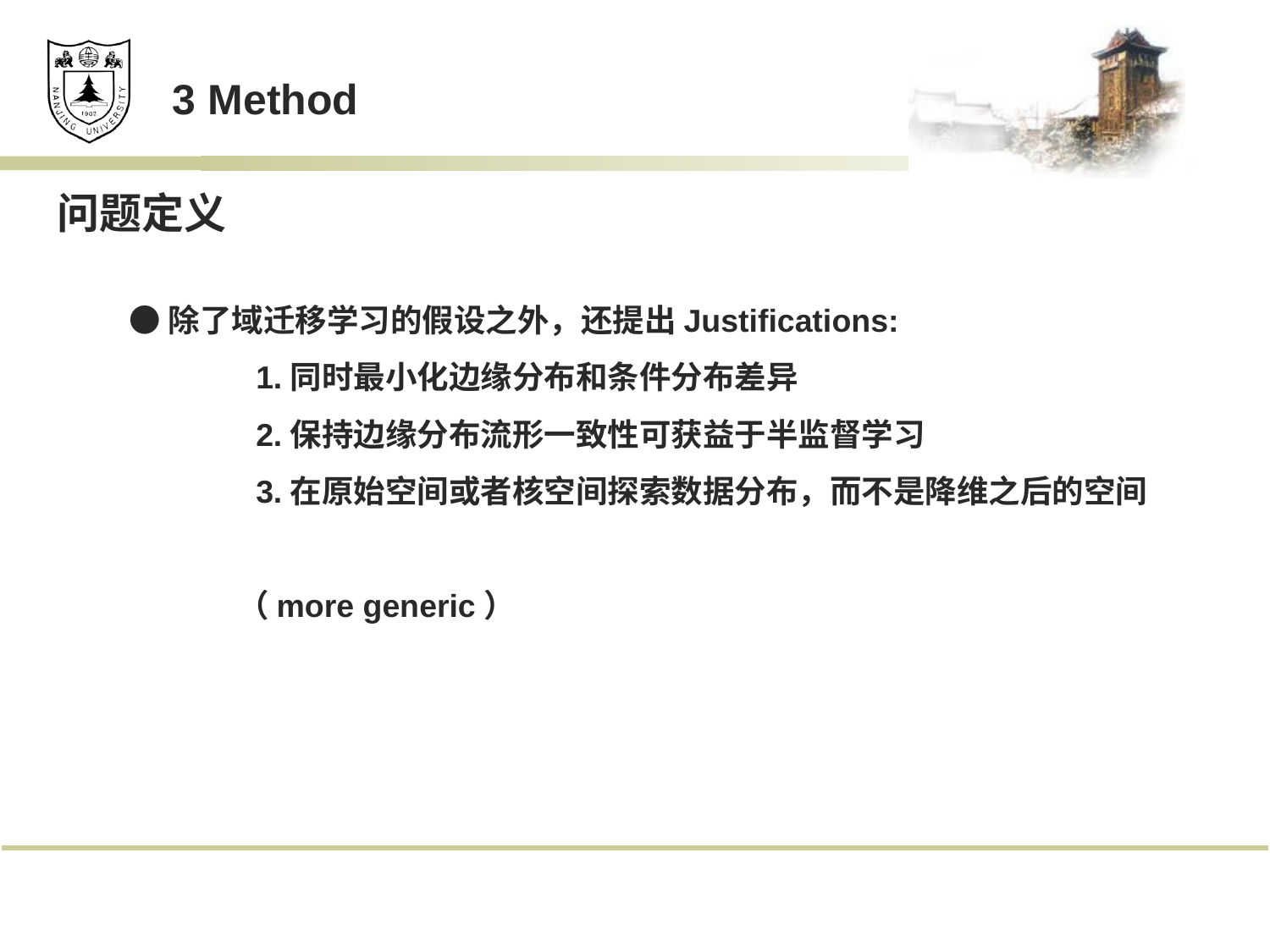

3 Method
 问题定义
●除了域迁移学习的假设之外，还提出Justifications:
	1.同时最小化边缘分布和条件分布差异
	2.保持边缘分布流形一致性可获益于半监督学习
	3.在原始空间或者核空间探索数据分布，而不是降维之后的空间
              （more generic）